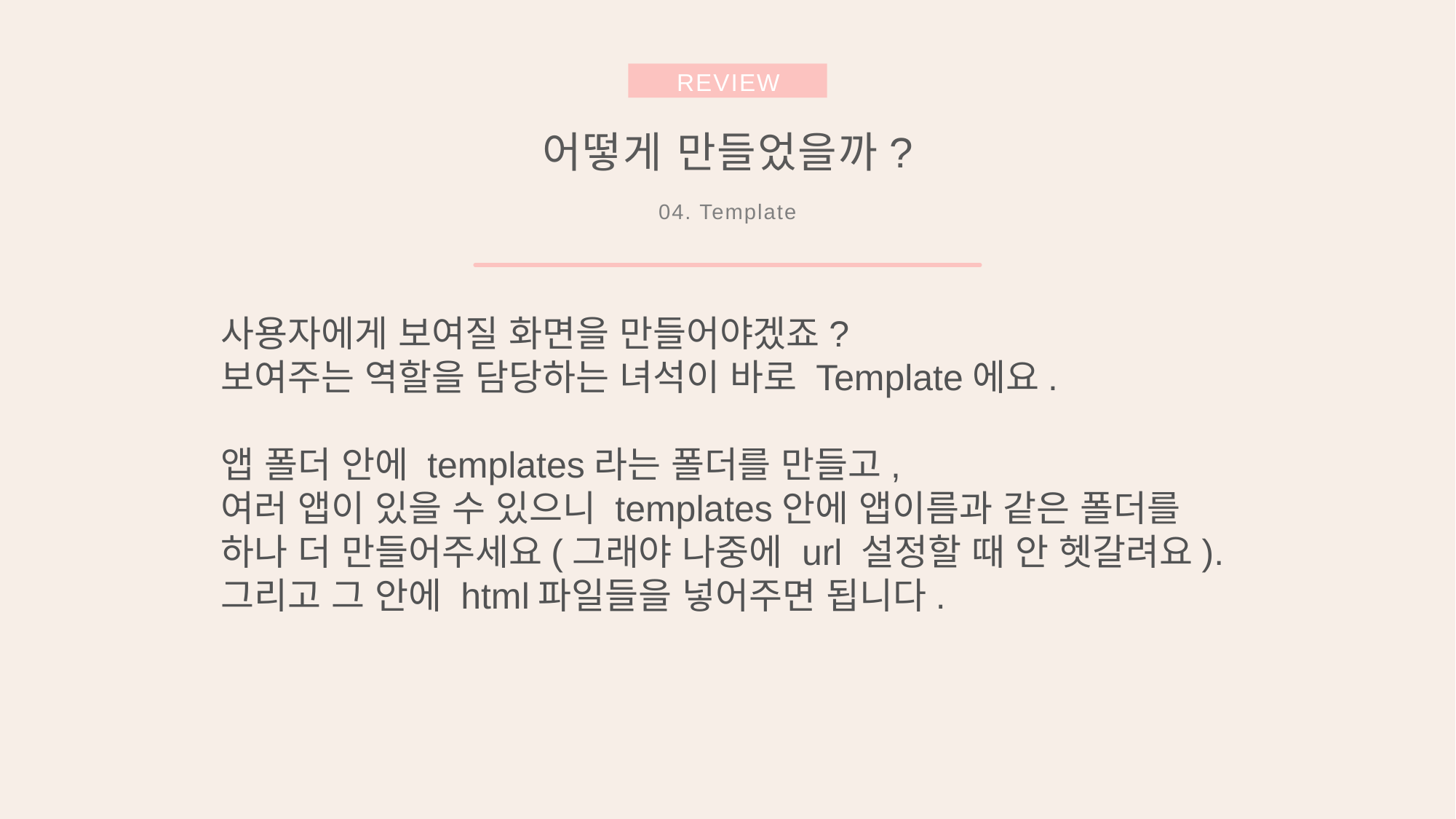

REVIEW
어떻게 만들었을까?
04. Template
사용자에게 보여질 화면을 만들어야겠죠?
보여주는 역할을 담당하는 녀석이 바로 Template에요.

앱 폴더 안에 templates라는 폴더를 만들고,
여러 앱이 있을 수 있으니 templates안에 앱이름과 같은 폴더를 하나 더 만들어주세요(그래야 나중에 url 설정할 때 안 헷갈려요). 그리고 그 안에 html파일들을 넣어주면 됩니다.